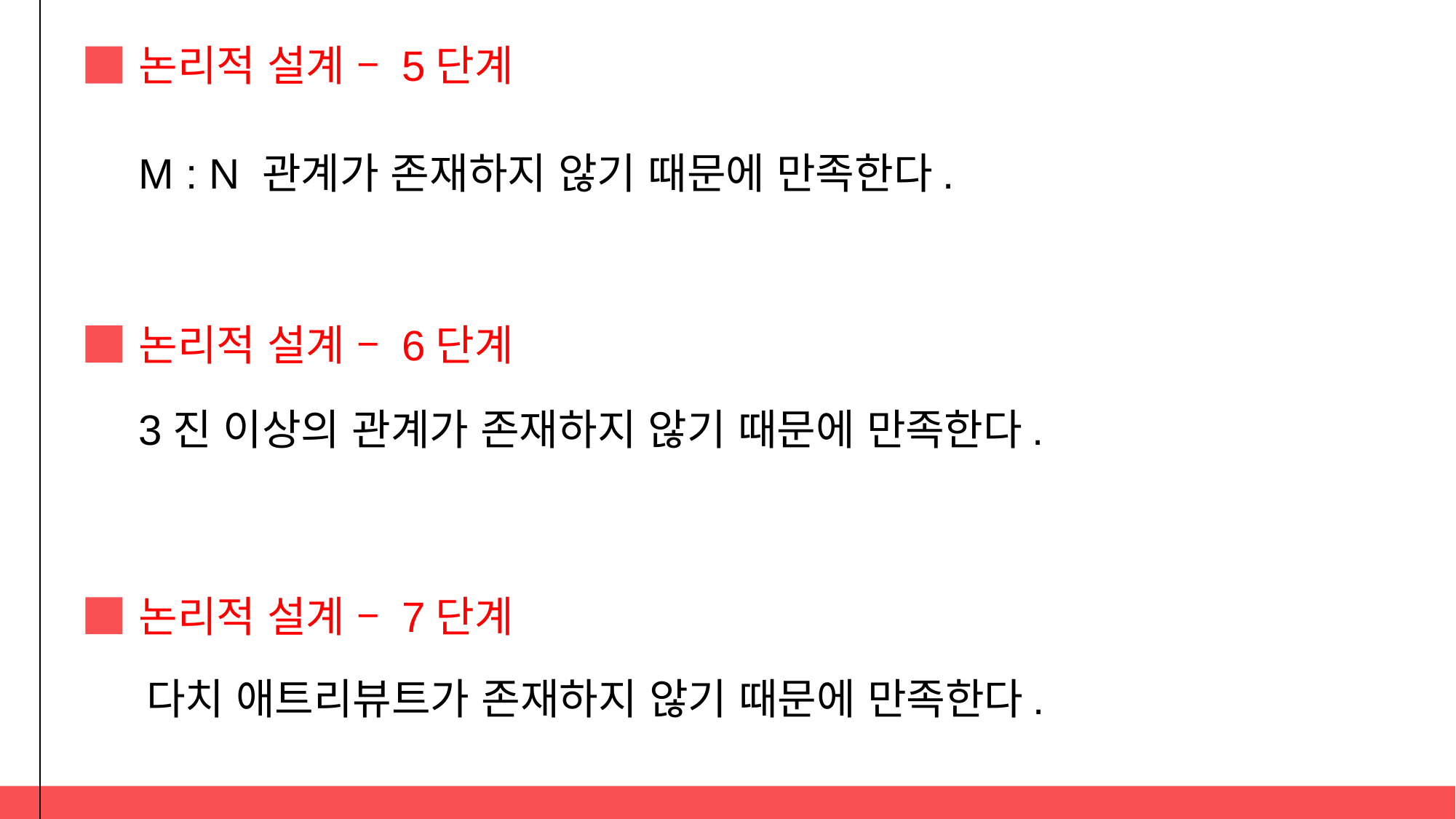

논리적 설계 – 5단계

M : N 관계가 존재하지 않기 때문에 만족한다.
논리적 설계 – 6단계

3진 이상의 관계가 존재하지 않기 때문에 만족한다.
논리적 설계 – 7단계

다치 애트리뷰트가 존재하지 않기 때문에 만족한다.